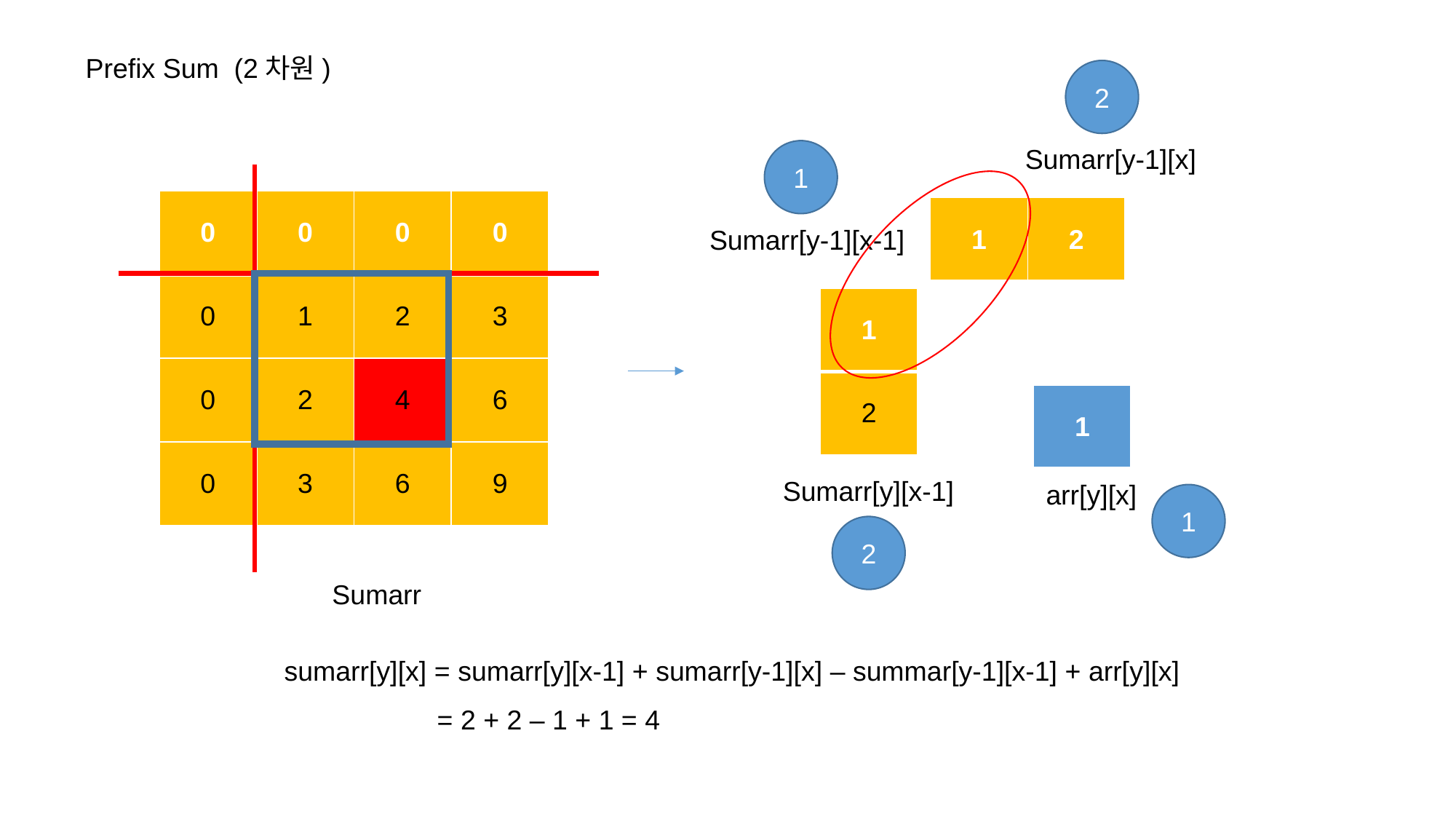

Prefix Sum  (2차원)
2
Sumarr[y-1][x]
1

| 0 | 0 | 0 | 0 |
| --- | --- | --- | --- |
| 0 | 1 | 2 | 3 |
| 0 | 2 | 4 | 6 |
| 0 | 3 | 6 | 9 |
| 1 | 2 |
| --- | --- |
Sumarr[y-1][x-1]

| 1 |
| --- |
| 2 |
| 1 |
| --- |
Sumarr[y][x-1]
arr[y][x]
1
2
Sumarr
sumarr[y][x] = sumarr[y][x-1] + sumarr[y-1][x] – summar[y-1][x-1] + arr[y][x]
= 2 + 2 – 1 + 1 = 4